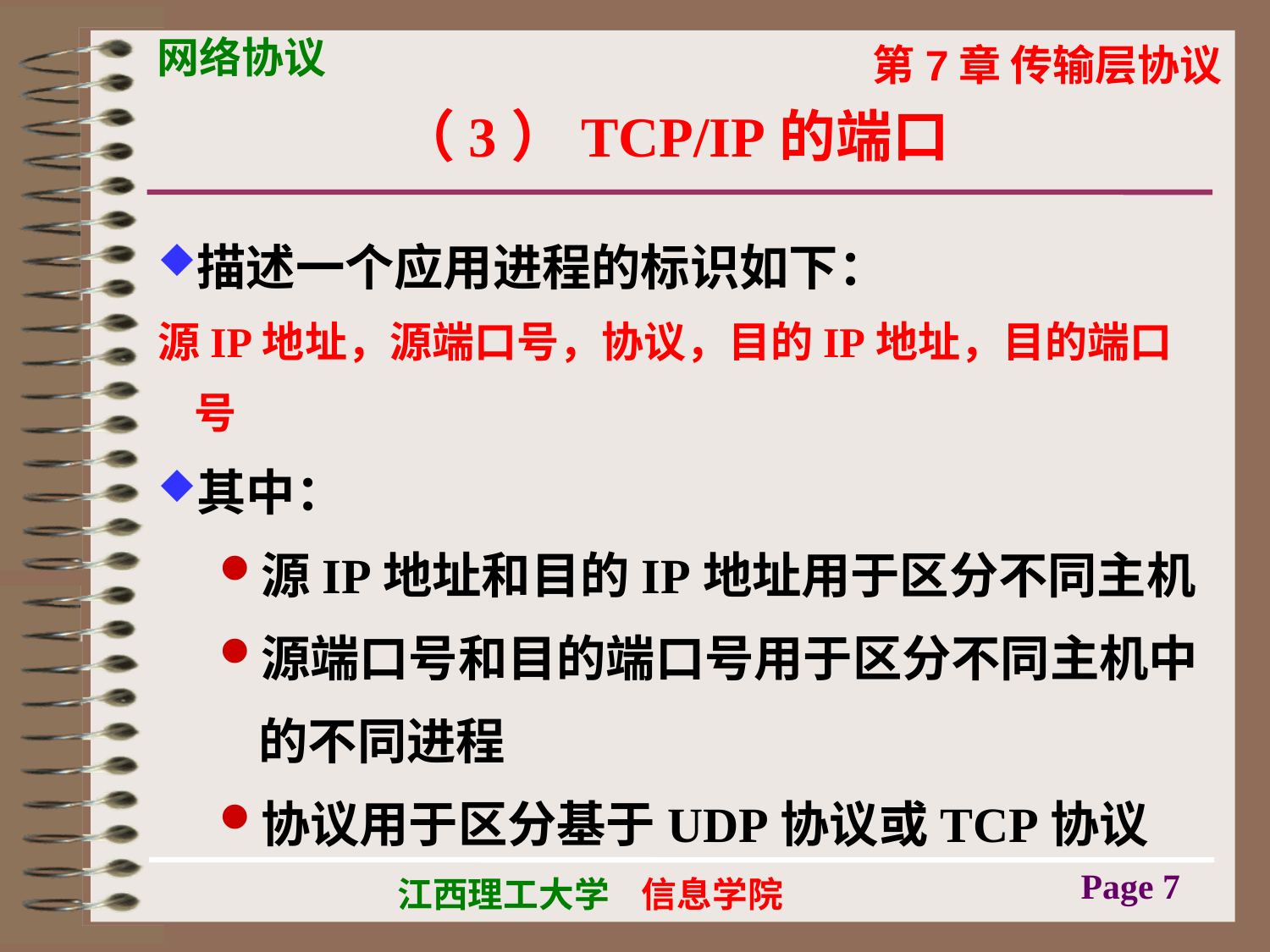

# （3）TCP/IP的端口
描述一个应用进程的标识如下：
源IP地址，源端口号，协议，目的IP地址，目的端口号
其中：
源IP地址和目的IP地址用于区分不同主机
源端口号和目的端口号用于区分不同主机中的不同进程
协议用于区分基于UDP协议或TCP协议
Page 7